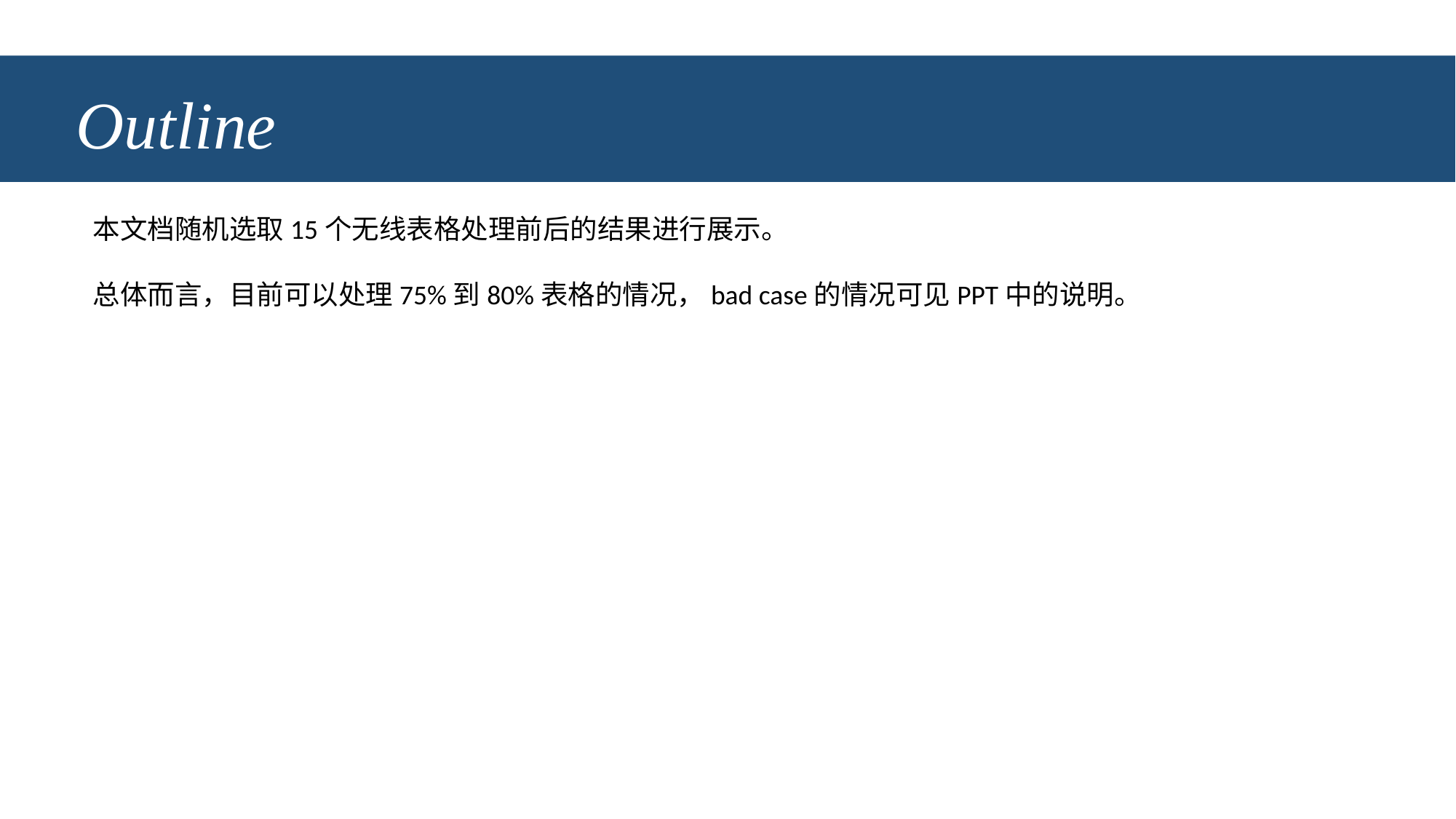

# Outline

本文档随机选取15个无线表格处理前后的结果进行展示。

总体而言，目前可以处理75%到80%表格的情况，bad case的情况可见PPT中的说明。